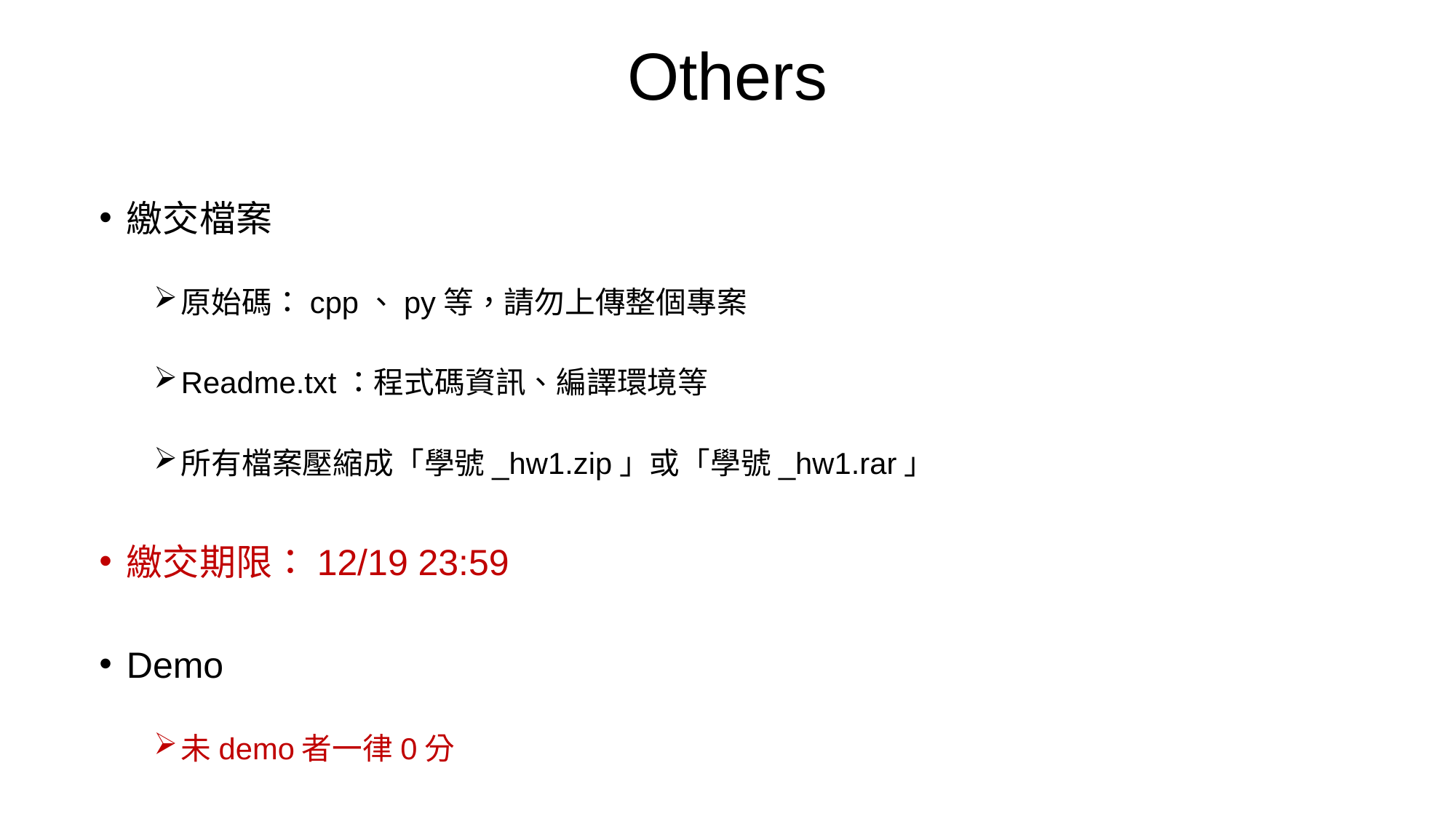

# Others
繳交檔案
原始碼：cpp、py等，請勿上傳整個專案
Readme.txt：程式碼資訊、編譯環境等
所有檔案壓縮成「學號_hw1.zip」或「學號_hw1.rar」
繳交期限：12/19 23:59
Demo
未demo者一律0分